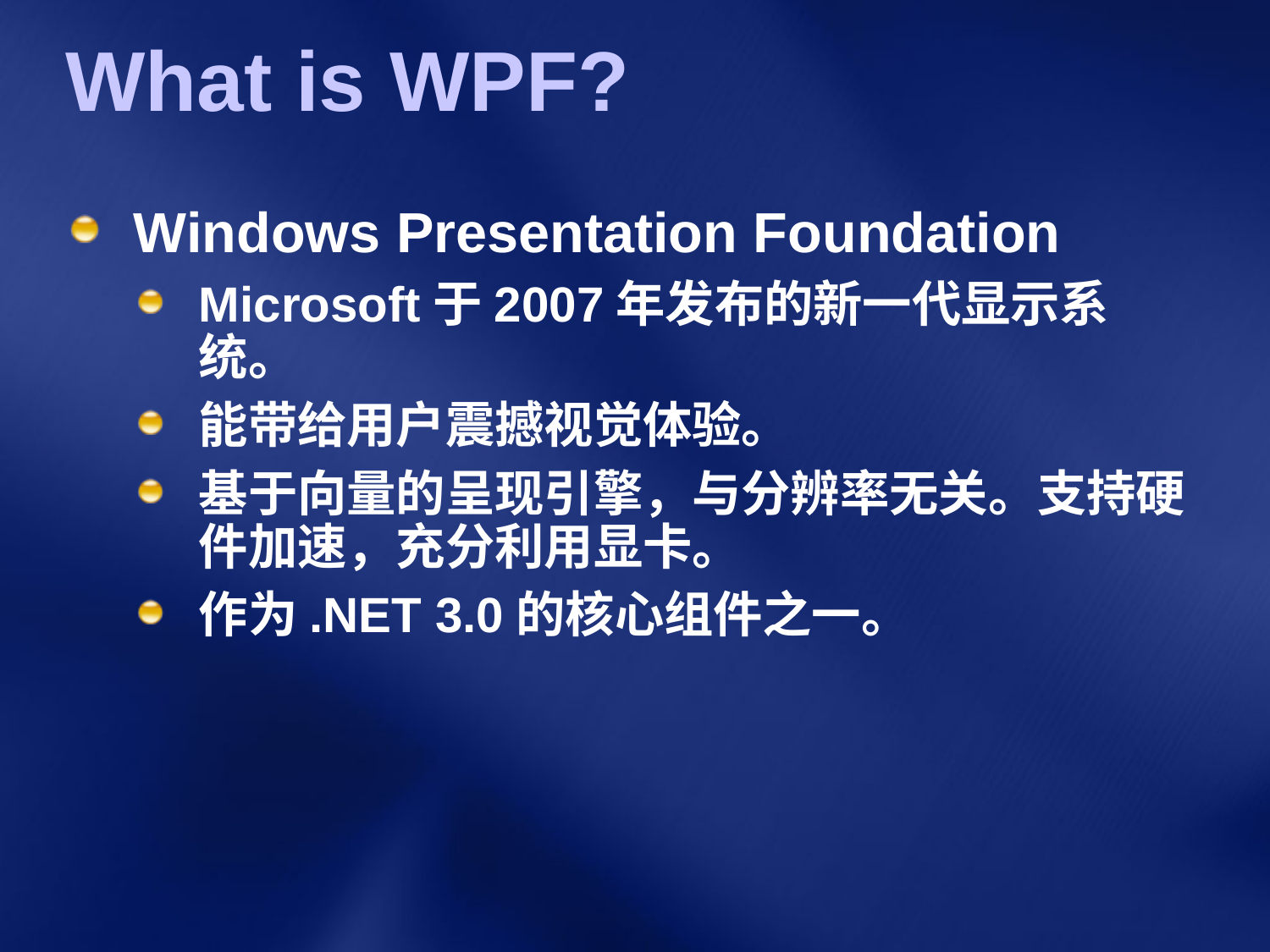

# What is WPF?
Windows Presentation Foundation
Microsoft于2007年发布的新一代显示系统。
能带给用户震撼视觉体验。
基于向量的呈现引擎，与分辨率无关。支持硬件加速，充分利用显卡。
作为.NET 3.0的核心组件之一。